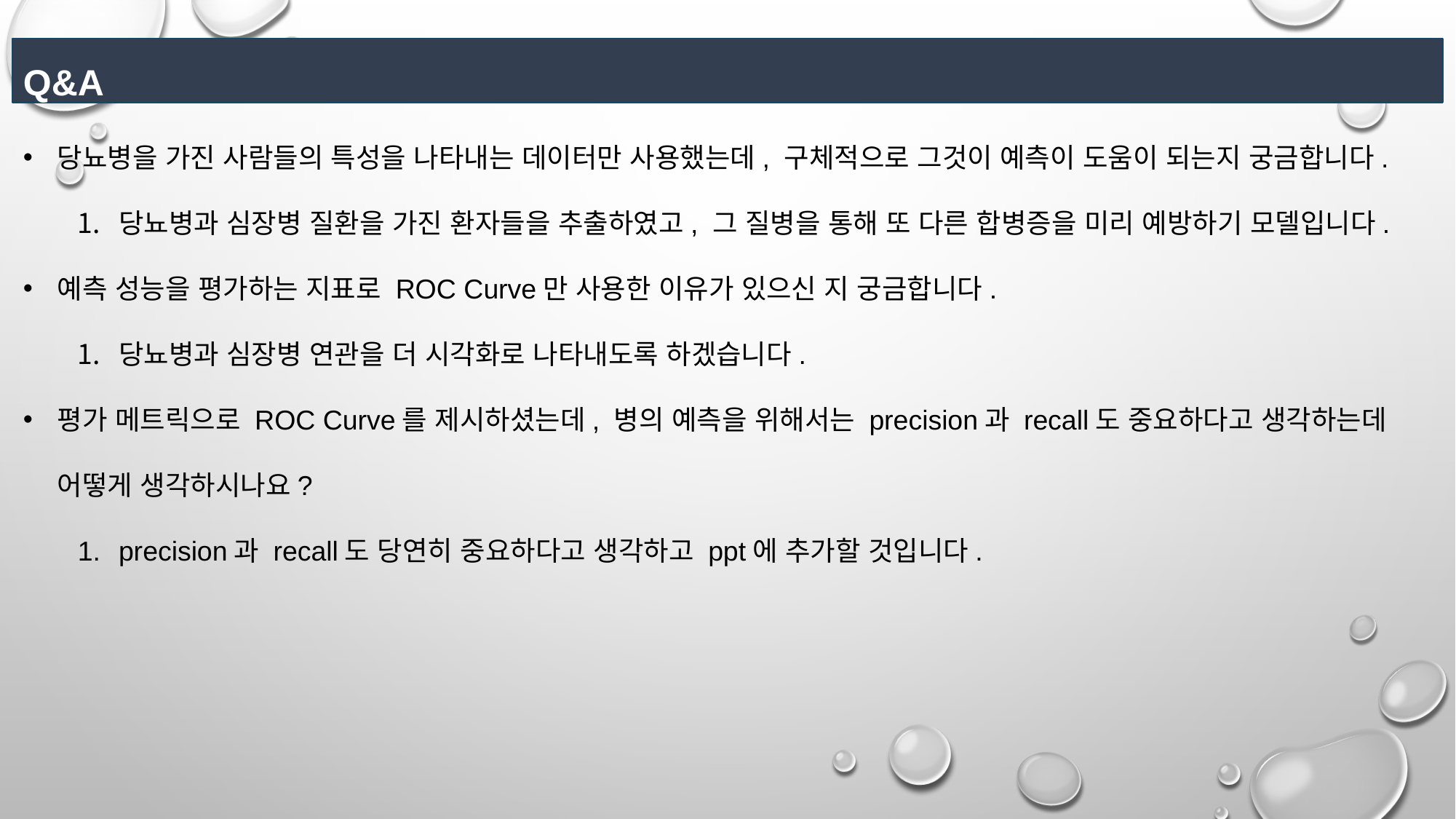

Q&A

당뇨병을 가진 사람들의 특성을 나타내는 데이터만 사용했는데, 구체적으로 그것이 예측이 도움이 되는지 궁금합니다.
당뇨병과 심장병 질환을 가진 환자들을 추출하였고, 그 질병을 통해 또 다른 합병증을 미리 예방하기 모델입니다.
예측 성능을 평가하는 지표로 ROC Curve만 사용한 이유가 있으신 지 궁금합니다.
당뇨병과 심장병 연관을 더 시각화로 나타내도록 하겠습니다.
평가 메트릭으로 ROC Curve를 제시하셨는데, 병의 예측을 위해서는 precision과 recall도 중요하다고 생각하는데 어떻게 생각하시나요?
precision과 recall도 당연히 중요하다고 생각하고 ppt에 추가할 것입니다.